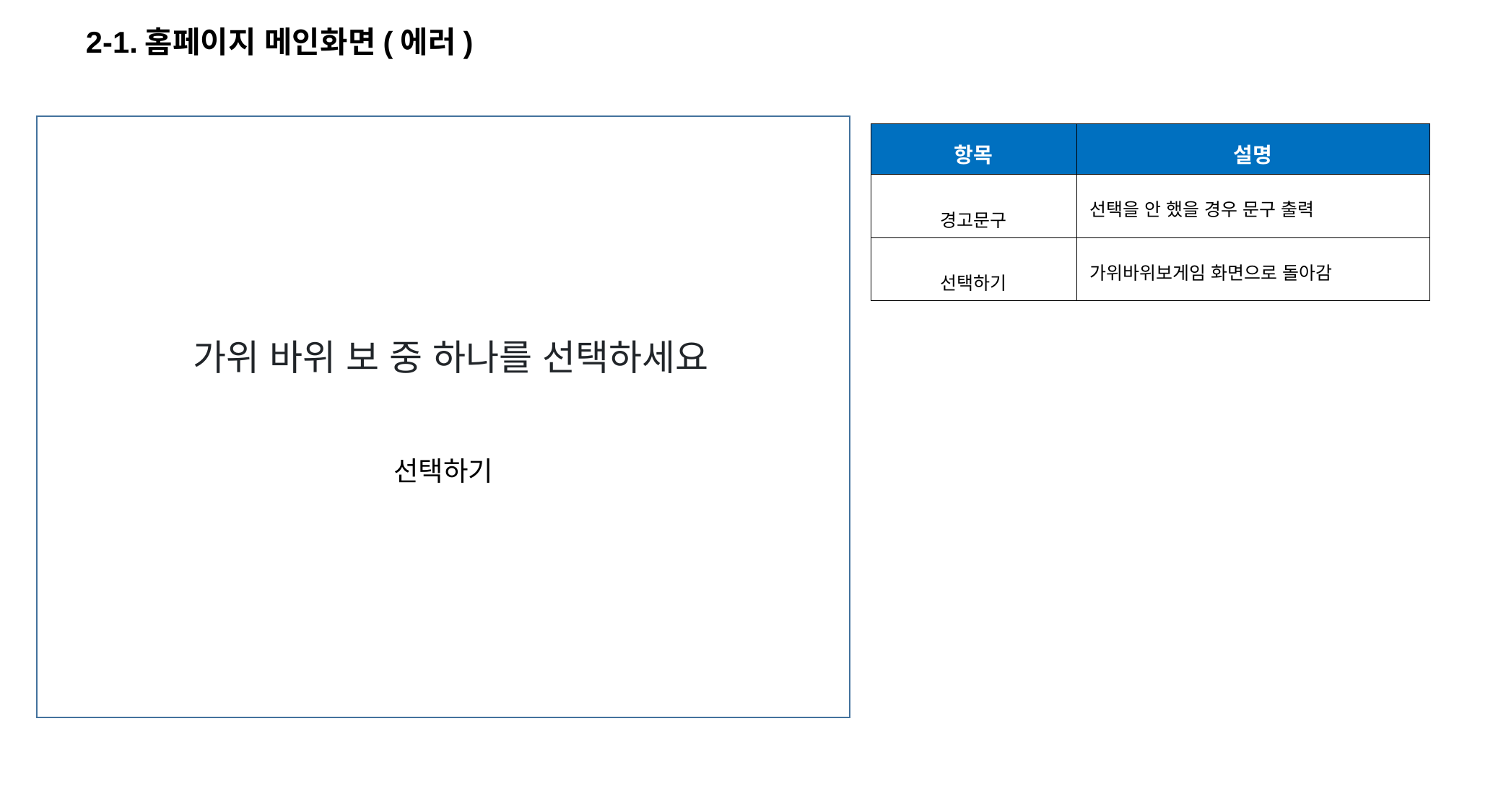

# 2-1.홈페이지 메인화면(에러)

| 항목 | 설명 |
| --- | --- |
| 경고문구 | 선택을 안 했을 경우 문구 출력 |
| 선택하기 | 가위바위보게임 화면으로 돌아감 |
가위 바위 보 중 하나를 선택하세요
선택하기